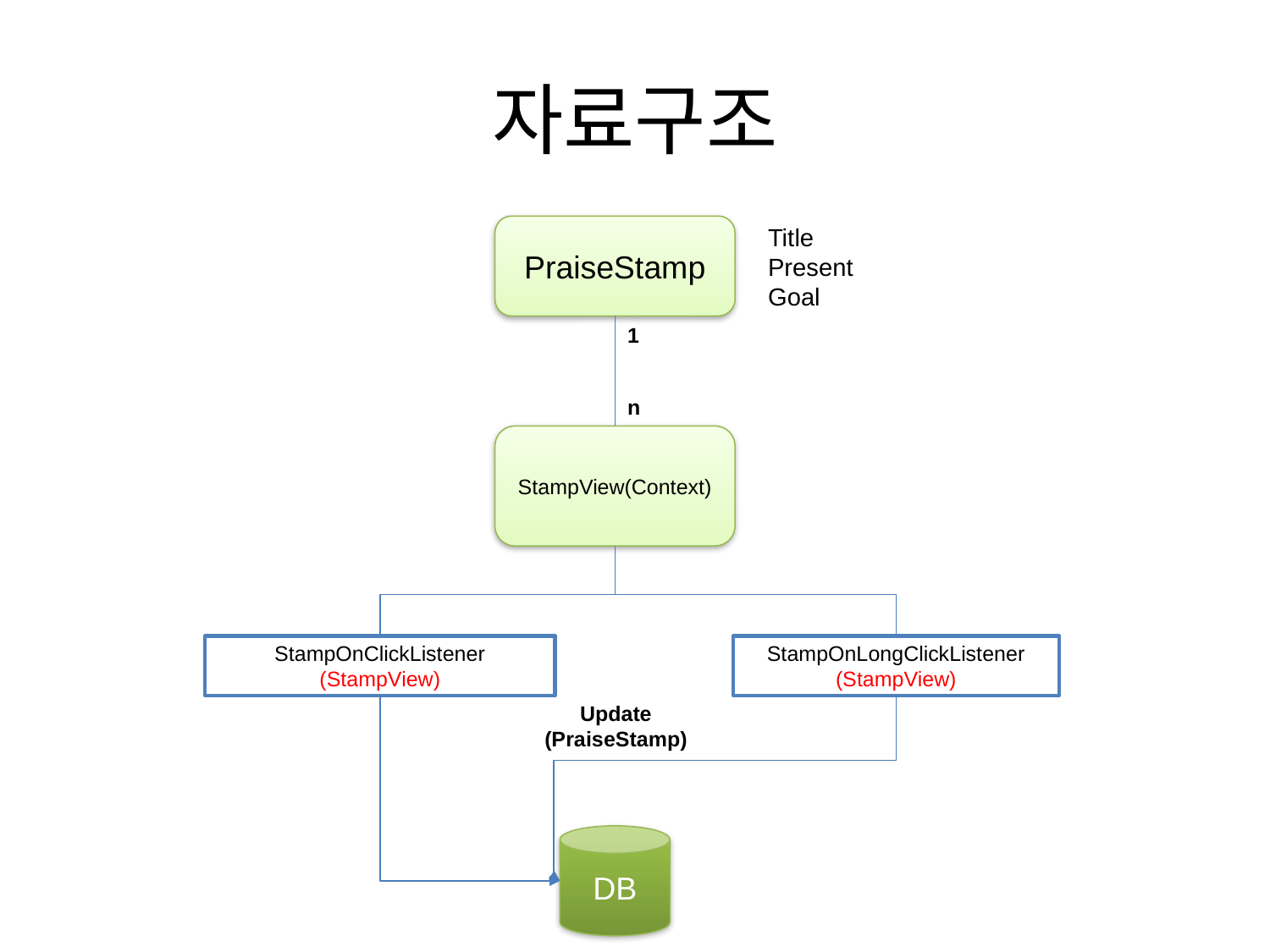

# 자료구조
PraiseStamp
Title
Present
Goal
1
n
StampView(Context)
StampOnClickListener
(StampView)
StampOnLongClickListener
(StampView)
Update (PraiseStamp)
DB